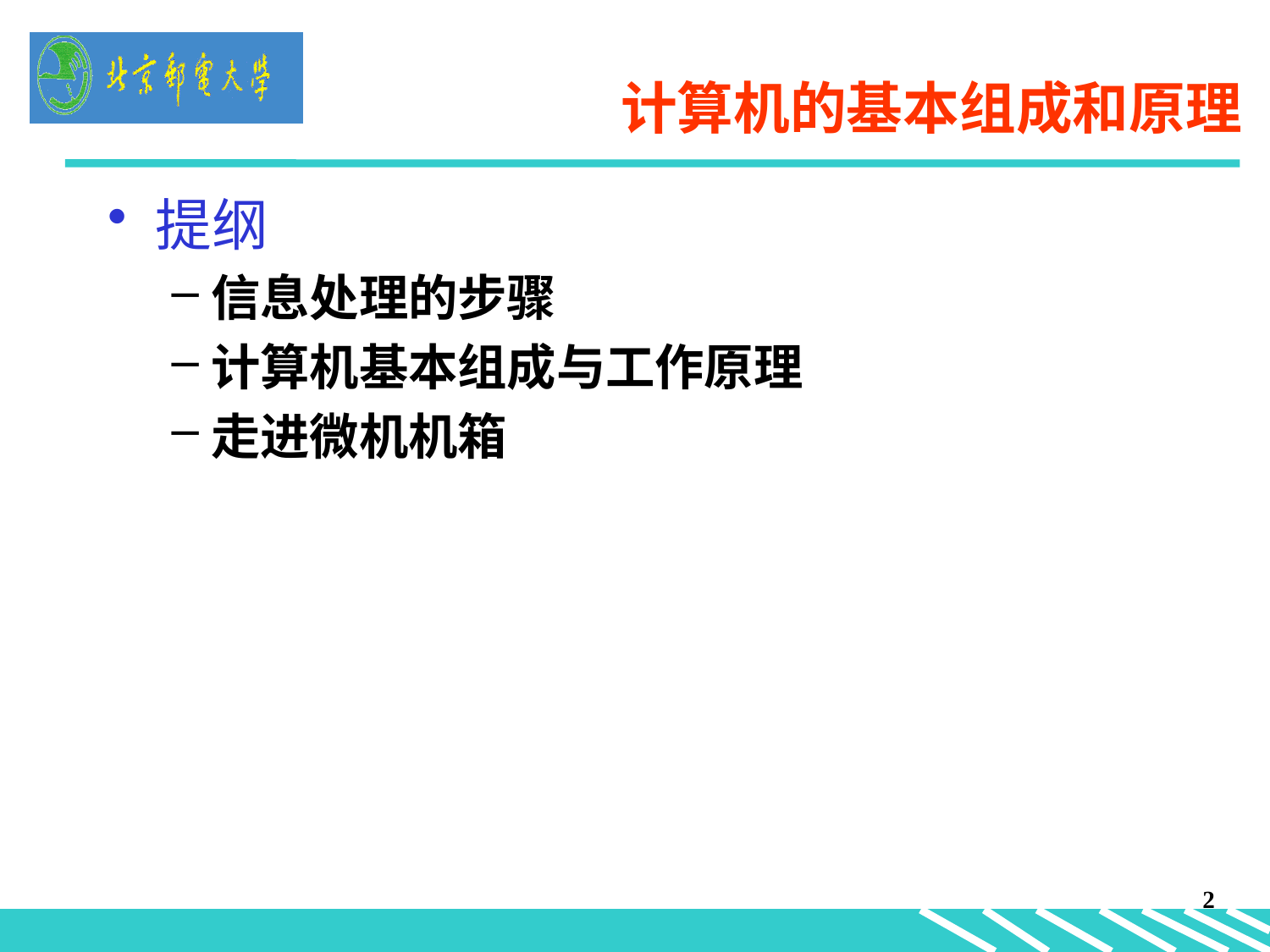

计算机的基本组成和原理
提纲
信息处理的步骤
计算机基本组成与工作原理
走进微机机箱

2